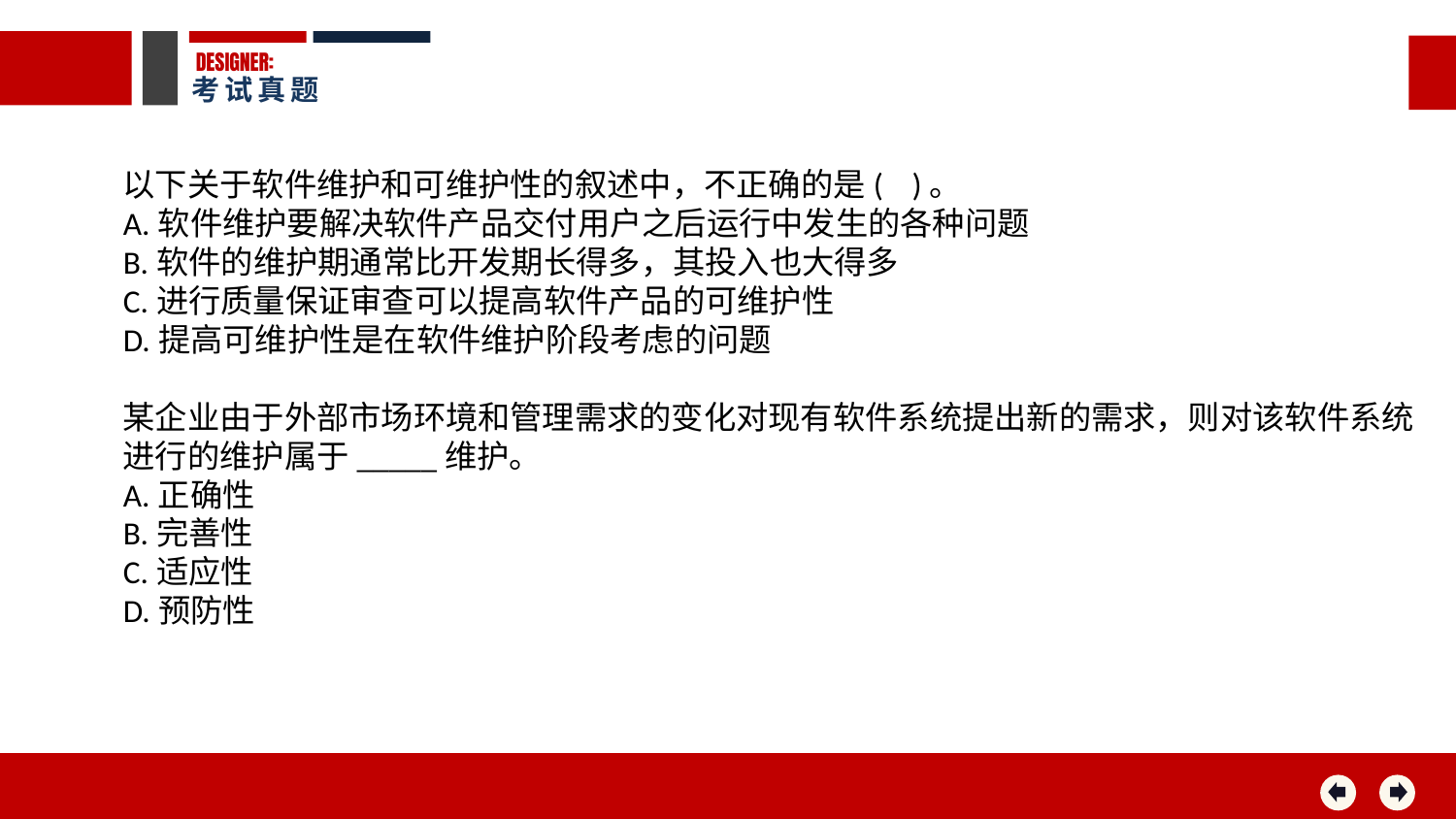

DESIGNER:
考试真题
以下关于软件维护和可维护性的叙述中，不正确的是(    )。
A.软件维护要解决软件产品交付用户之后运行中发生的各种问题
B.软件的维护期通常比开发期长得多，其投入也大得多
C.进行质量保证审查可以提高软件产品的可维护性
D.提高可维护性是在软件维护阶段考虑的问题

某企业由于外部市场环境和管理需求的变化对现有软件系统提出新的需求，则对该软件系统进行的维护属于_____维护。
A.正确性
B.完善性
C.适应性
D.预防性